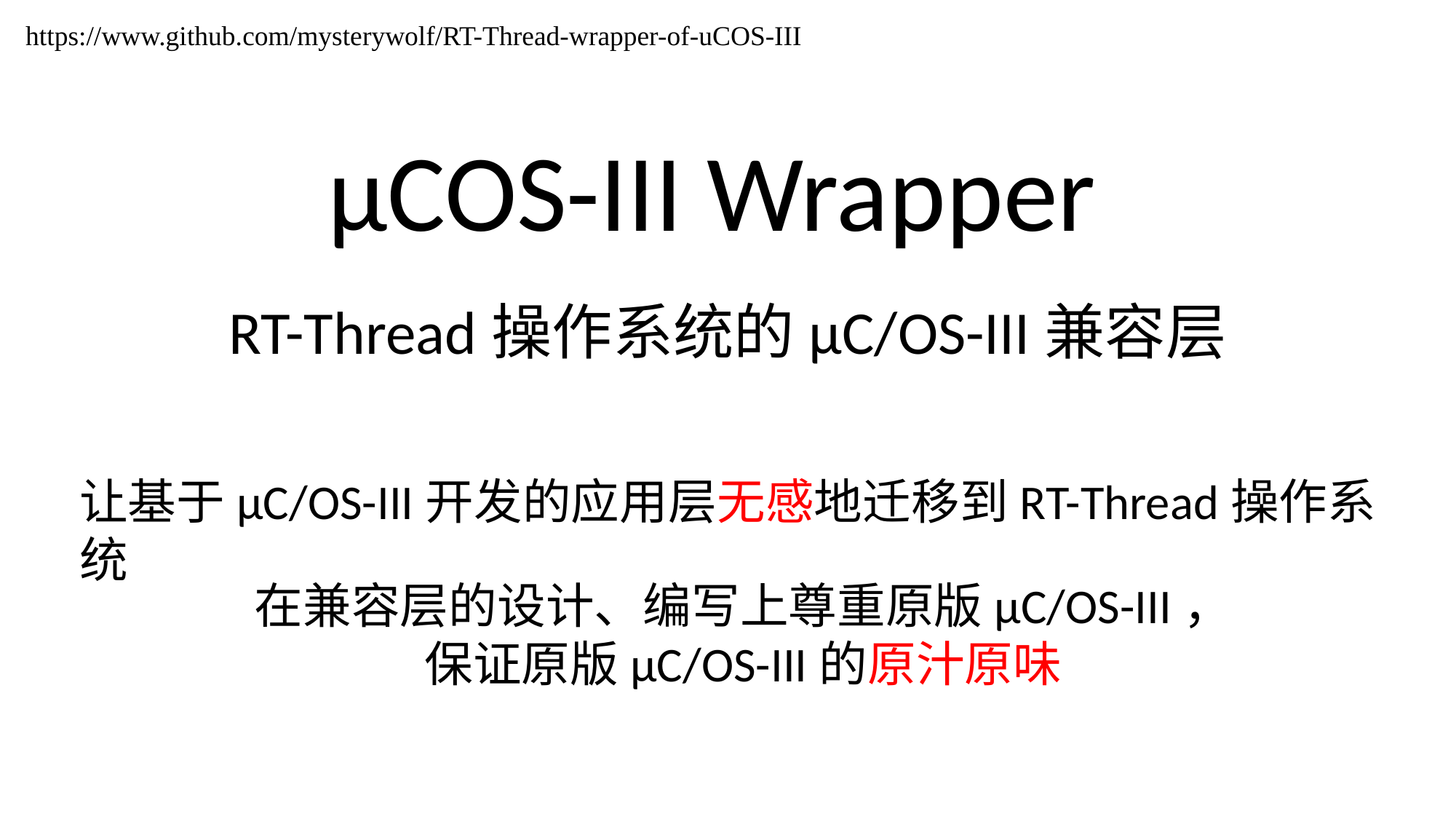

https://www.github.com/mysterywolf/RT-Thread-wrapper-of-uCOS-III
μCOS-III Wrapper
RT-Thread操作系统的μC/OS-III兼容层
让基于μC/OS-III开发的应用层无感地迁移到RT-Thread操作系统
在兼容层的设计、编写上尊重原版μC/OS-III，
保证原版μC/OS-III的原汁原味